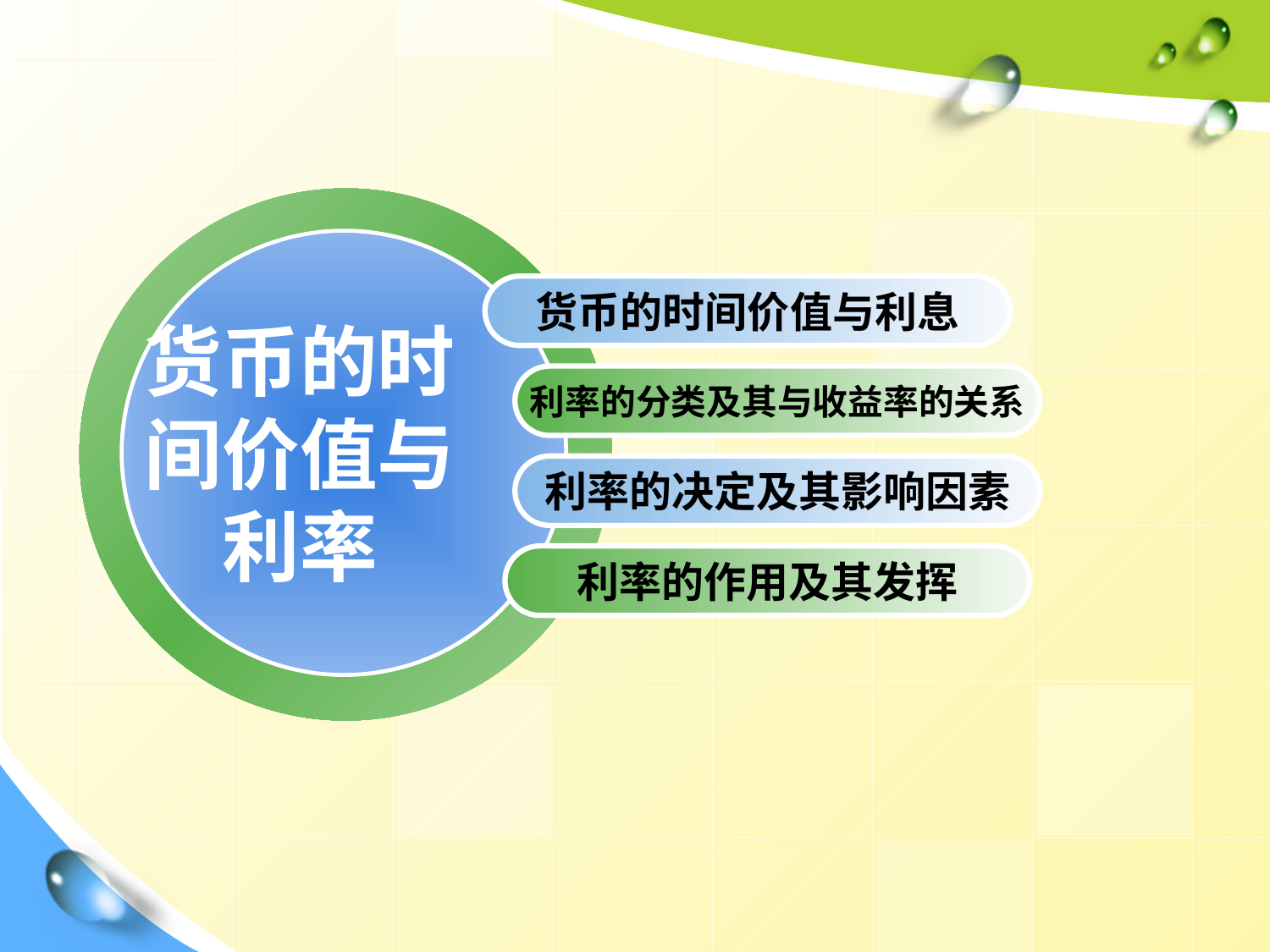

货币的时间价值与利息
货币的时间价值与利率
利率的分类及其与收益率的关系
利率的决定及其影响因素
利率的作用及其发挥